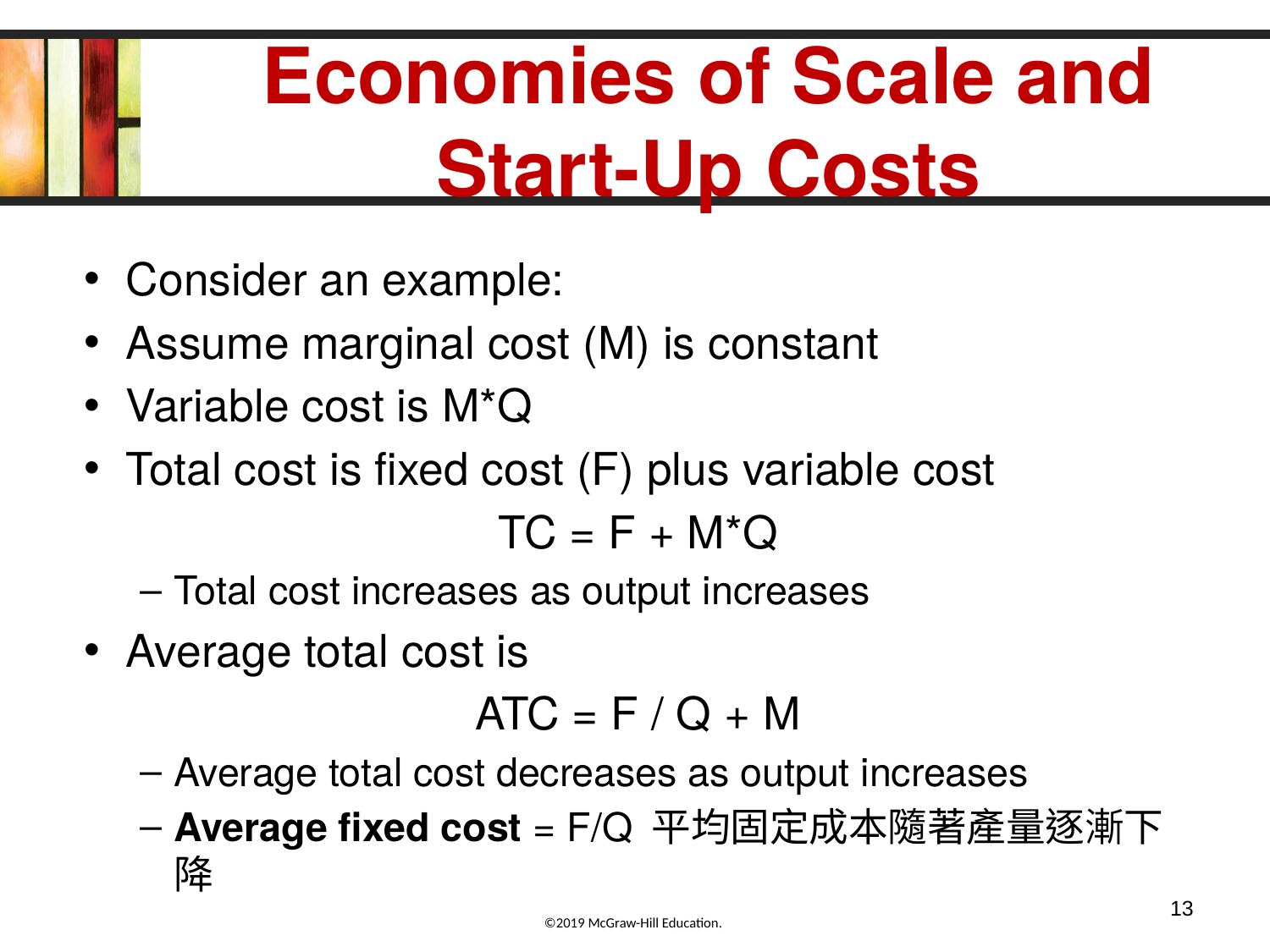

# Economies of Scale and Start-Up Costs
Consider an example:
Assume marginal cost (M) is constant
Variable cost is M*Q
Total cost is fixed cost (F) plus variable cost
TC = F + M*Q
Total cost increases as output increases
Average total cost is
ATC = F / Q + M
Average total cost decreases as output increases
Average fixed cost = F/Q 平均固定成本隨著產量逐漸下降
13
©2019 McGraw-Hill Education.